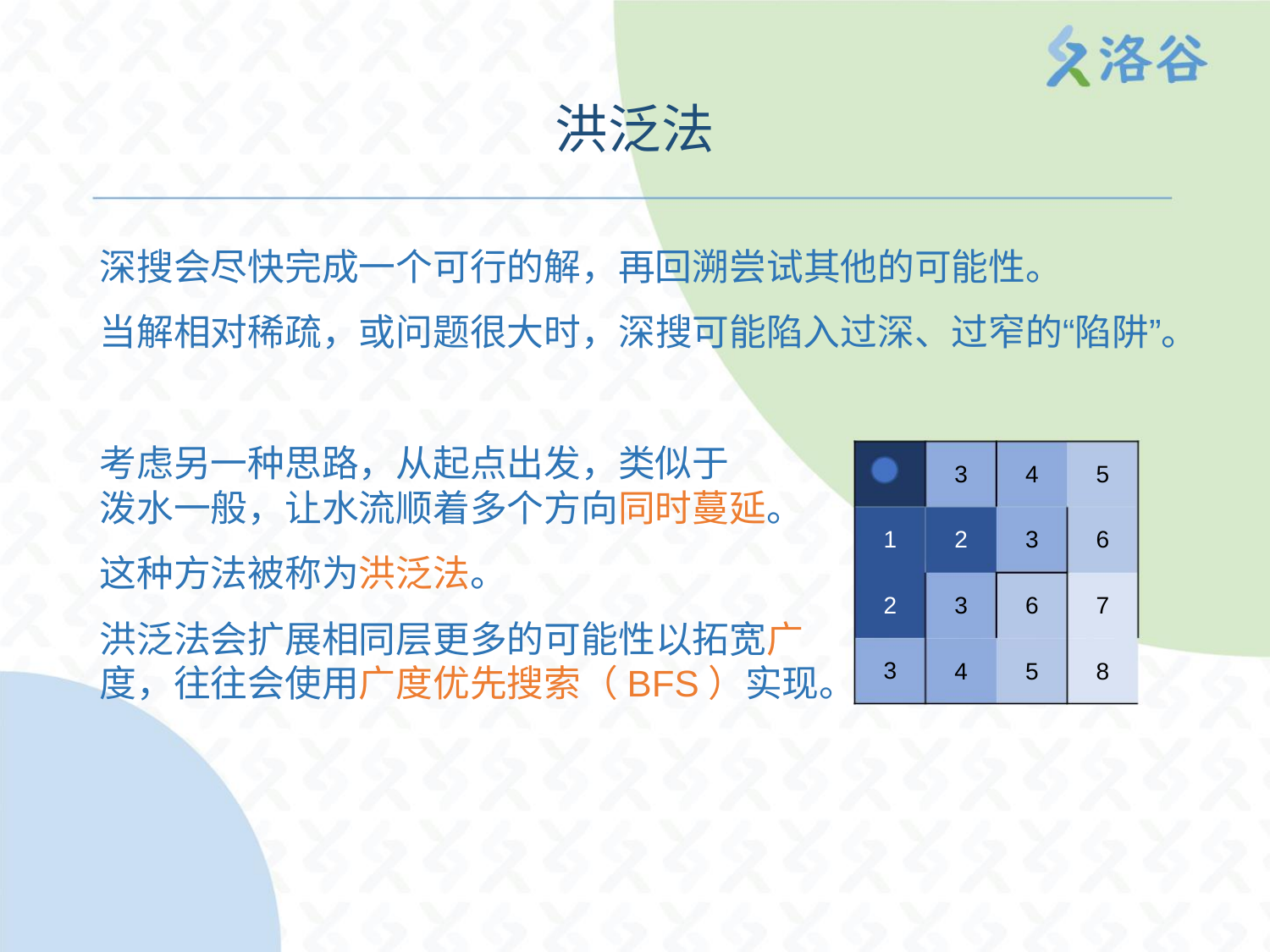

洪泛法
深搜会尽快完成一个可行的解，再回溯尝试其他的可能性。
当解相对稀疏，或问题很大时，深搜可能陷入过深、过窄的“陷阱”。
考虑另一种思路，从起点出发，类似于
泼水一般，让水流顺着多个方向同时蔓延。
3
2
3
4
4
3
6
5
5
6
7
8
1
2
3
这种方法被称为洪泛法。
洪泛法会扩展相同层更多的可能性以拓宽广
度，往往会使用广度优先搜索（BFS）实现。